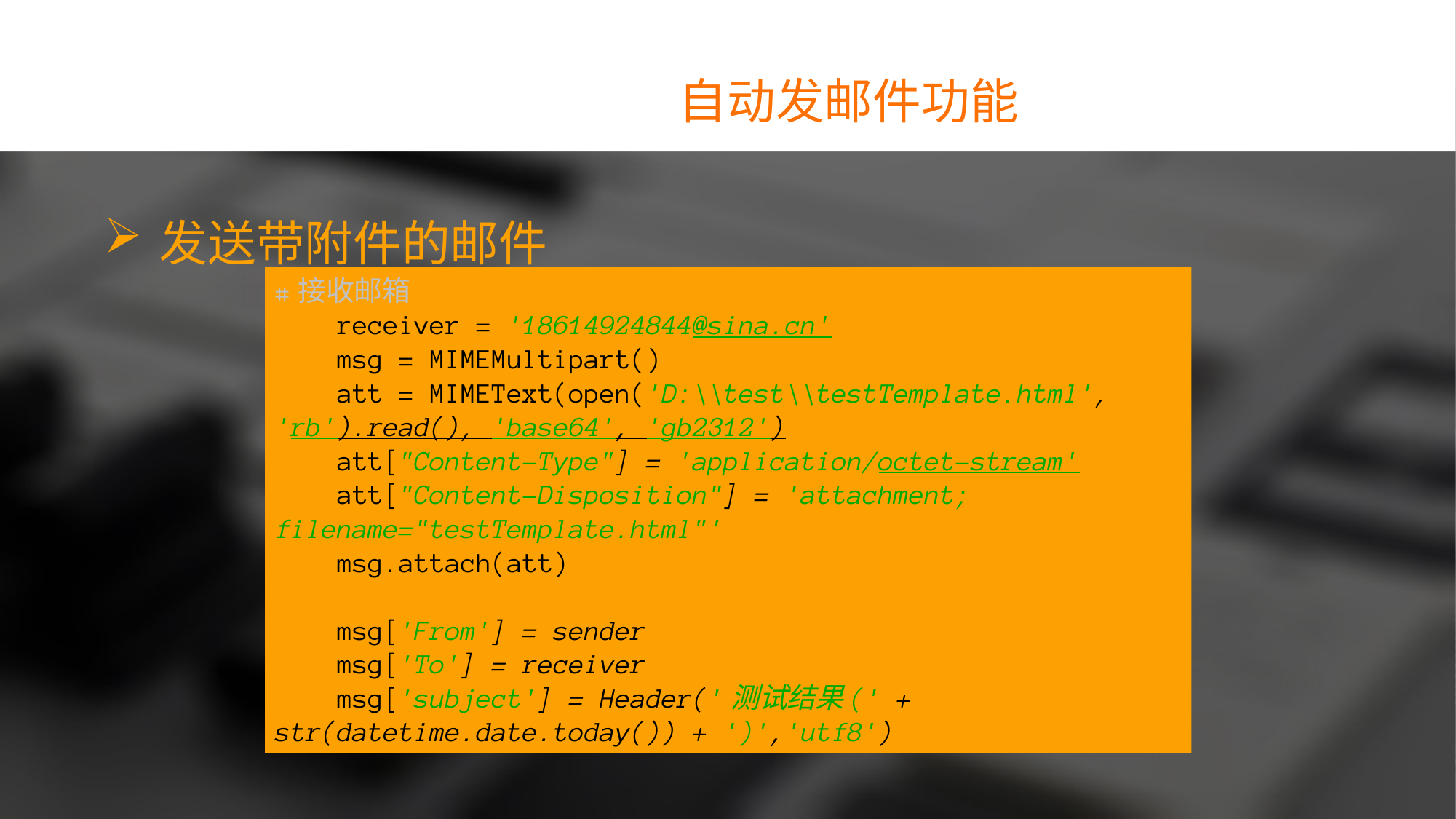

自动发邮件功能
发送带附件的邮件
#接收邮箱
    receiver = '18614924844@sina.cn'
    msg = MIMEMultipart()
    att = MIMEText(open('D:\\test\\testTemplate.html', 'rb').read(), 'base64', 'gb2312')
    att["Content-Type"] = 'application/octet-stream'
    att["Content-Disposition"] = 'attachment; filename="testTemplate.html"'
    msg.attach(att)

    msg['From'] = sender
    msg['To'] = receiver
    msg['subject'] = Header('测试结果(' + str(datetime.date.today()) + ')','utf8')